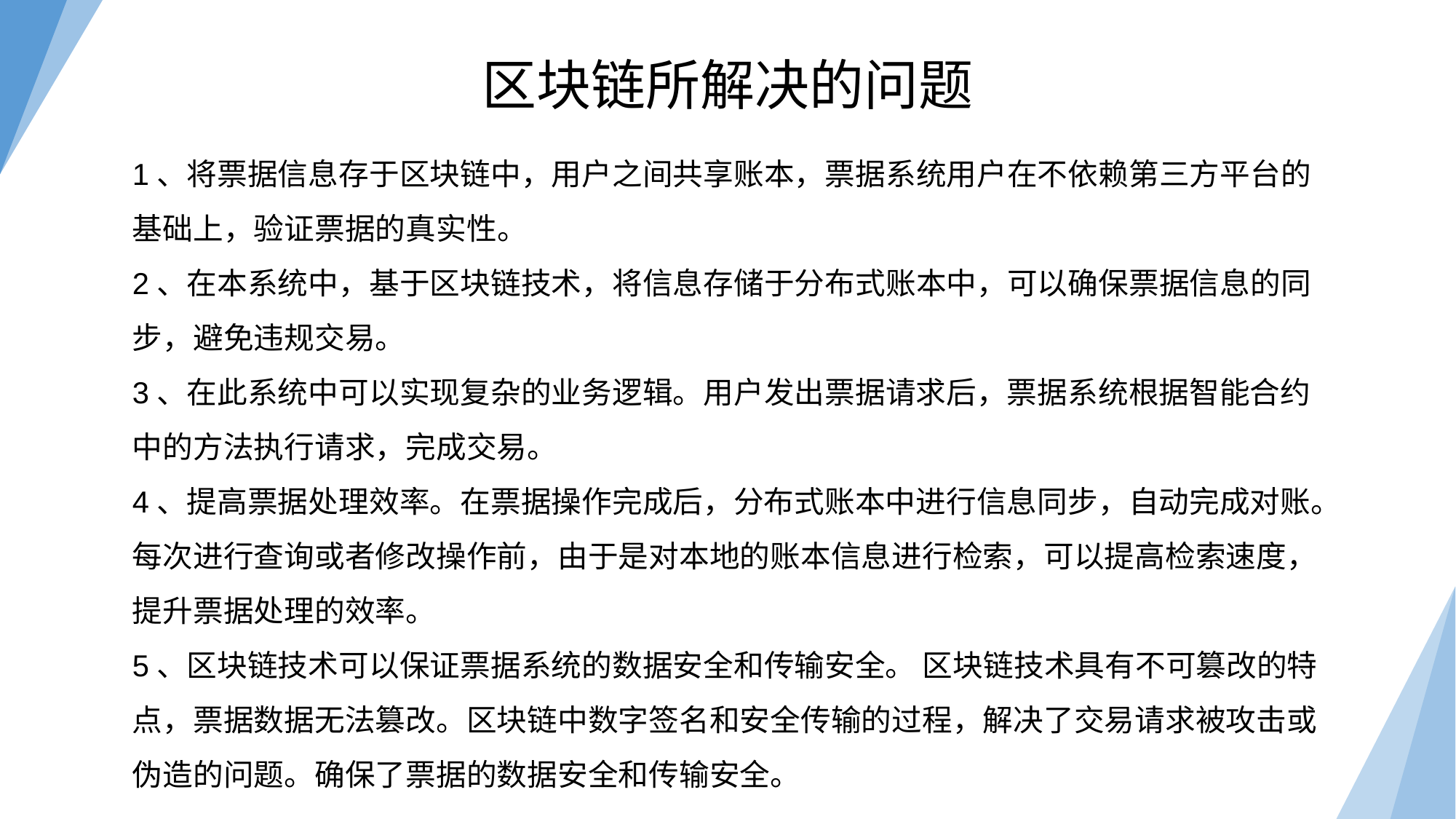

区块链所解决的问题
1、将票据信息存于区块链中，用户之间共享账本，票据系统用户在不依赖第三方平台的基础上，验证票据的真实性。
2、在本系统中，基于区块链技术，将信息存储于分布式账本中，可以确保票据信息的同步，避免违规交易。
3、在此系统中可以实现复杂的业务逻辑。用户发出票据请求后，票据系统根据智能合约中的方法执行请求，完成交易。
4、提高票据处理效率。在票据操作完成后，分布式账本中进行信息同步，自动完成对账。每次进行查询或者修改操作前，由于是对本地的账本信息进行检索，可以提高检索速度，提升票据处理的效率。
5、区块链技术可以保证票据系统的数据安全和传输安全。 区块链技术具有不可篡改的特点，票据数据无法篡改。区块链中数字签名和安全传输的过程，解决了交易请求被攻击或伪造的问题。确保了票据的数据安全和传输安全。

输入小标题